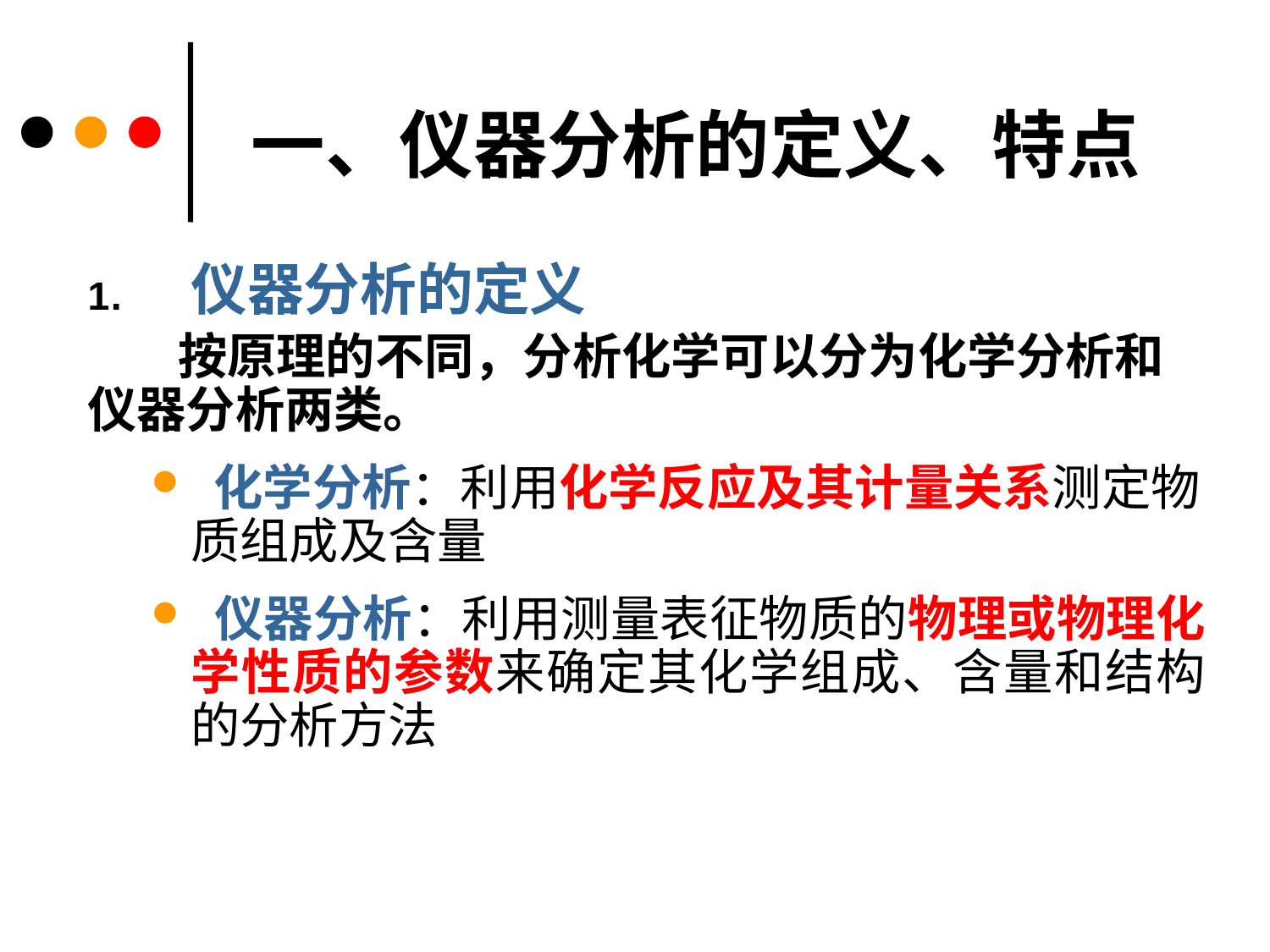

一、仪器分析的定义、特点
仪器分析的定义
       按原理的不同，分析化学可以分为化学分析和仪器分析两类。
 化学分析：利用化学反应及其计量关系测定物质组成及含量
 仪器分析：利用测量表征物质的物理或物理化学性质的参数来确定其化学组成、含量和结构的分析方法